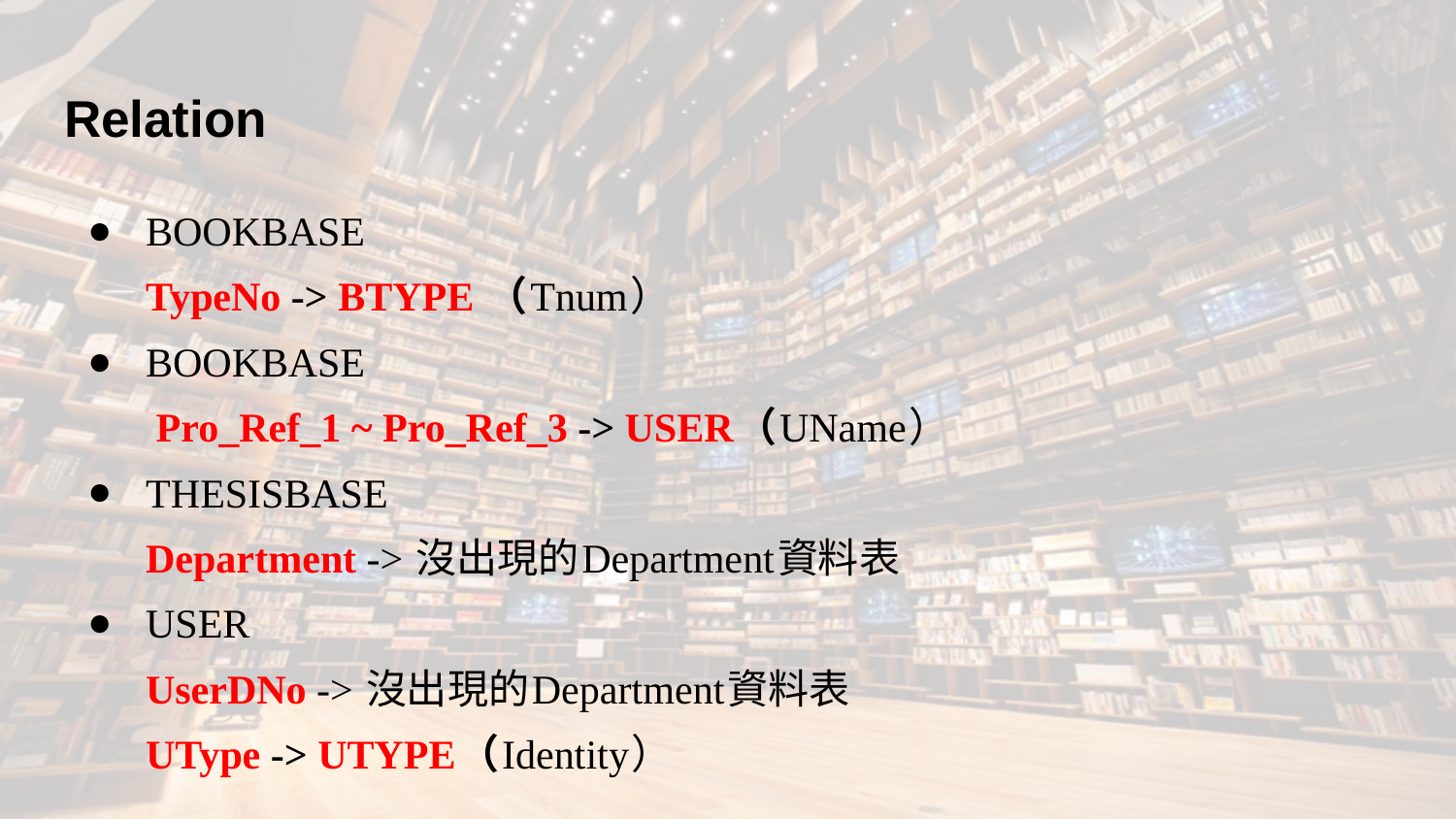

# Relation
BOOKBASE
TypeNo -> BTYPE （Tnum）
BOOKBASE
 Pro_Ref_1 ~ Pro_Ref_3 -> USER（UName）
THESISBASE
Department -> 沒出現的Department資料表
USER
UserDNo -> 沒出現的Department資料表
UType -> UTYPE（Identity）